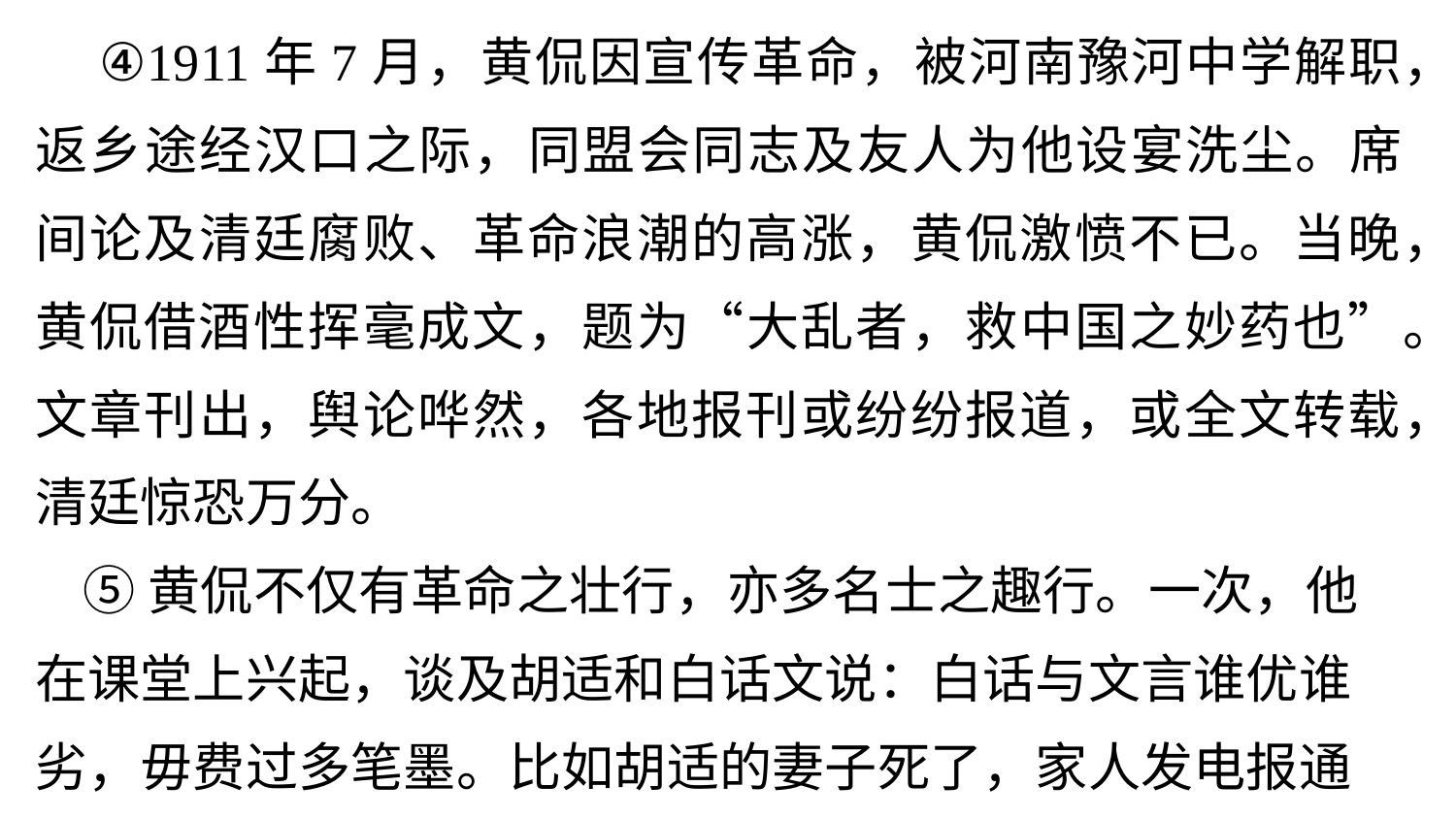

④1911年7月，黄侃因宣传革命，被河南豫河中学解职，返乡途经汉口之际，同盟会同志及友人为他设宴洗尘。席间论及清廷腐败、革命浪潮的高涨，黄侃激愤不已。当晚，黄侃借酒性挥毫成文，题为“大乱者，救中国之妙药也”。文章刊出，舆论哗然，各地报刊或纷纷报道，或全文转载，清廷惊恐万分。
    ⑤黄侃不仅有革命之壮行，亦多名士之趣行。一次，他在课堂上兴起，谈及胡适和白话文说：白话与文言谁优谁劣，毋费过多笔墨。比如胡适的妻子死了，家人发电报通知胡适